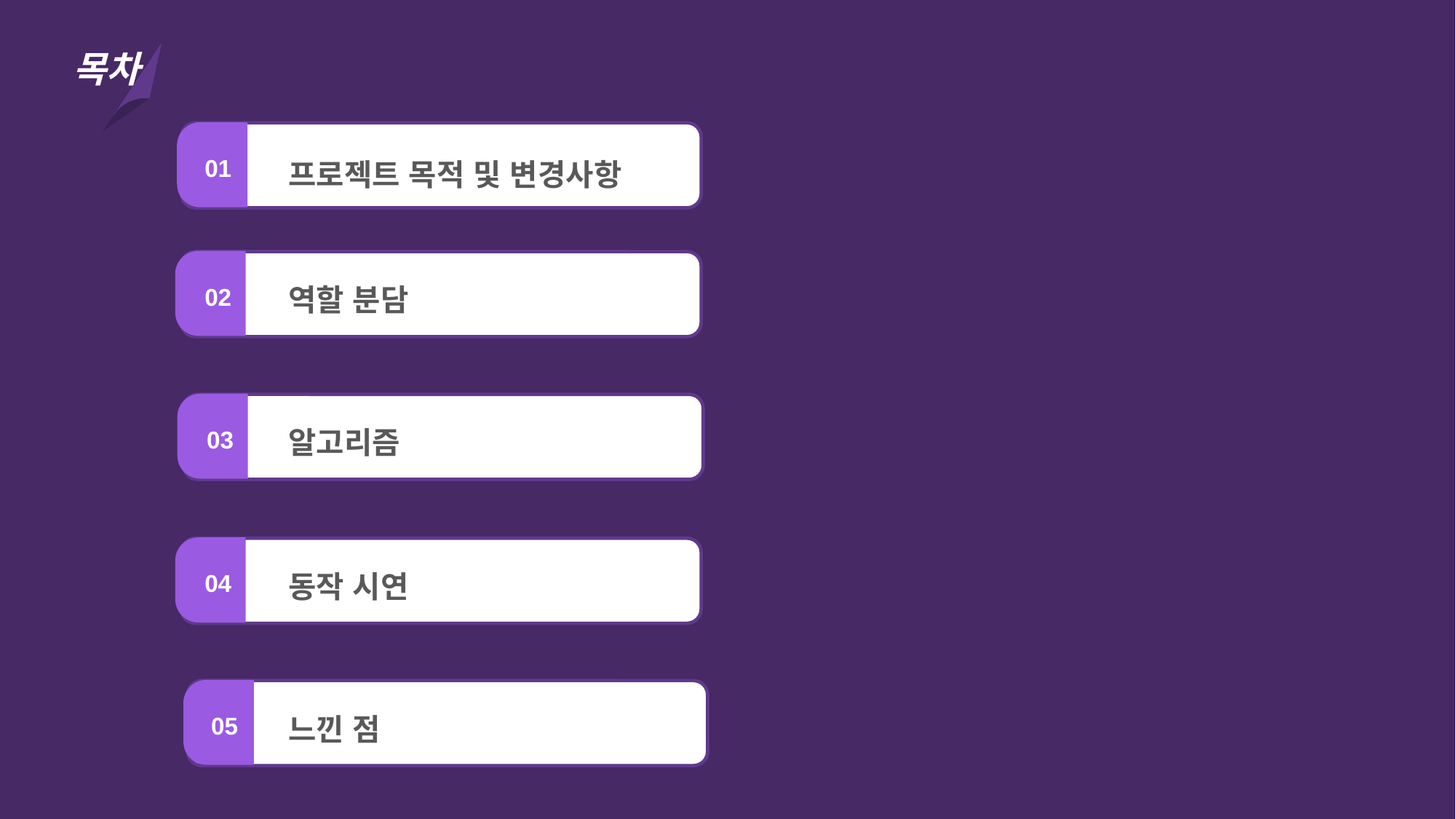

목차

프로젝트 목적 및 변경사항
01

역할 분담

02

알고리즘

03

동작 시연

04

느낀 점

05